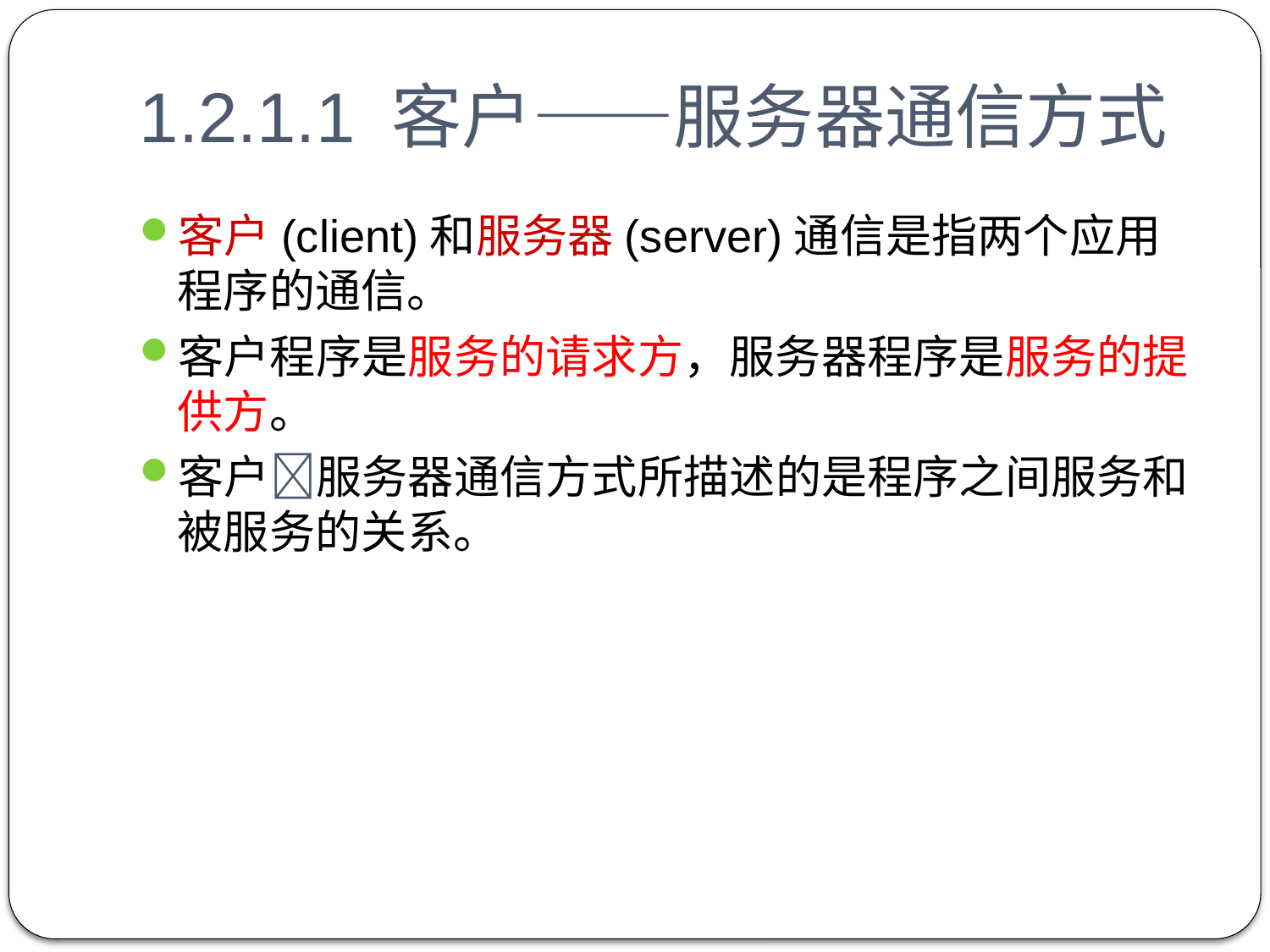

# 1.2.1.1 客户——服务器通信方式
客户(client)和服务器(server)通信是指两个应用程序的通信。
客户程序是服务的请求方，服务器程序是服务的提供方。
客户−服务器通信方式所描述的是程序之间服务和被服务的关系。